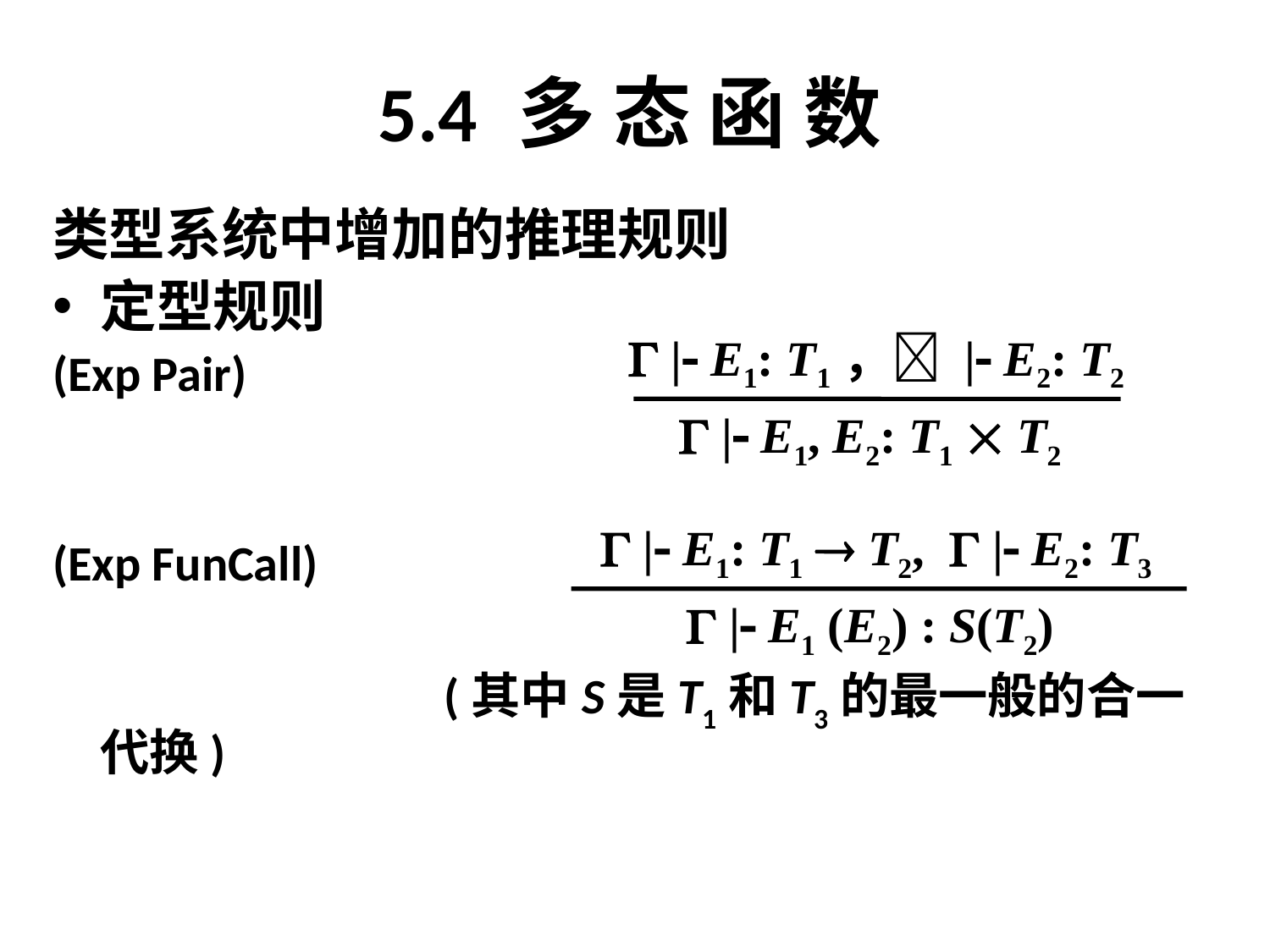

# 5.4 多 态 函 数
类型系统中增加的推理规则
定型规则
(Exp Pair)

(Exp FunCall)

			        (其中S是T1和T3的最一般的合一代换)
 Γ |− E1: T1，Γ |− E2: T2
Γ |− E1, E2: T1 × T2

 Γ |− E1: T1 → T2,  Γ |− E2: T3
Γ |− E1 (E2) : S(T2)